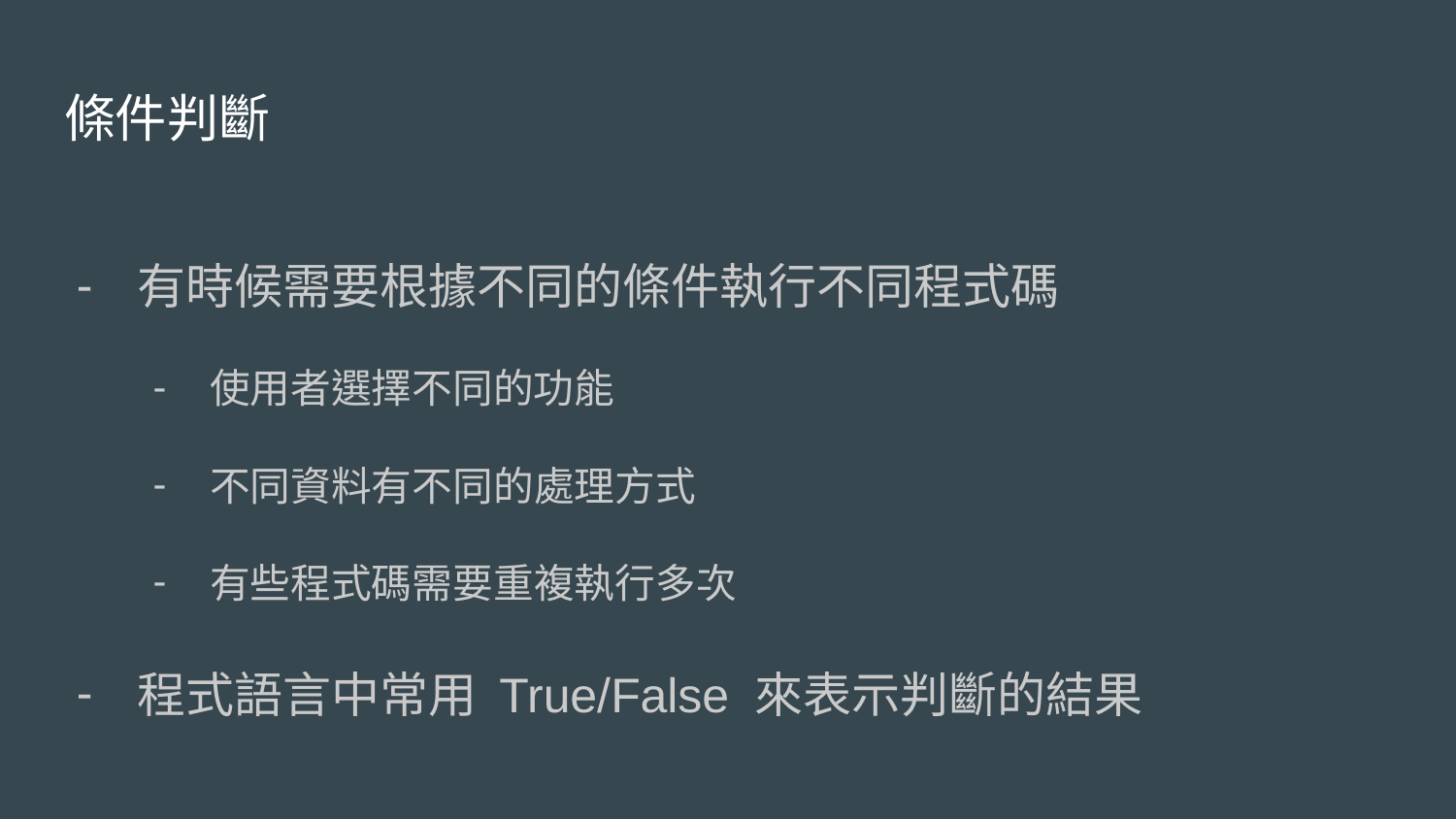

# 條件判斷
有時候需要根據不同的條件執行不同程式碼
使用者選擇不同的功能
不同資料有不同的處理方式
有些程式碼需要重複執行多次
程式語言中常用 True/False 來表示判斷的結果